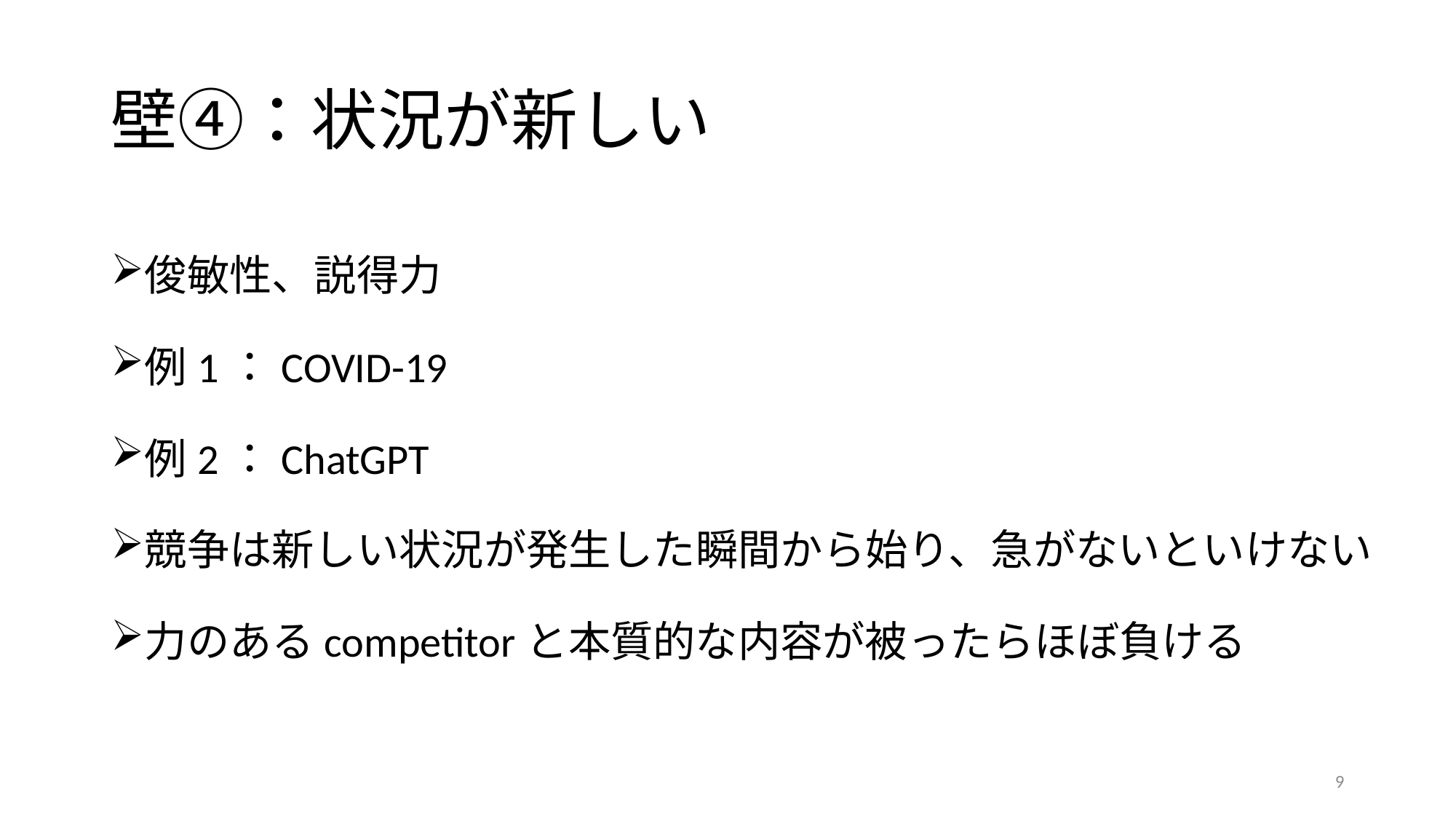

# 壁④：状況が新しい
俊敏性、説得力
例1：COVID-19
例2：ChatGPT
競争は新しい状況が発生した瞬間から始り、急がないといけない
力のあるcompetitorと本質的な内容が被ったらほぼ負ける
9